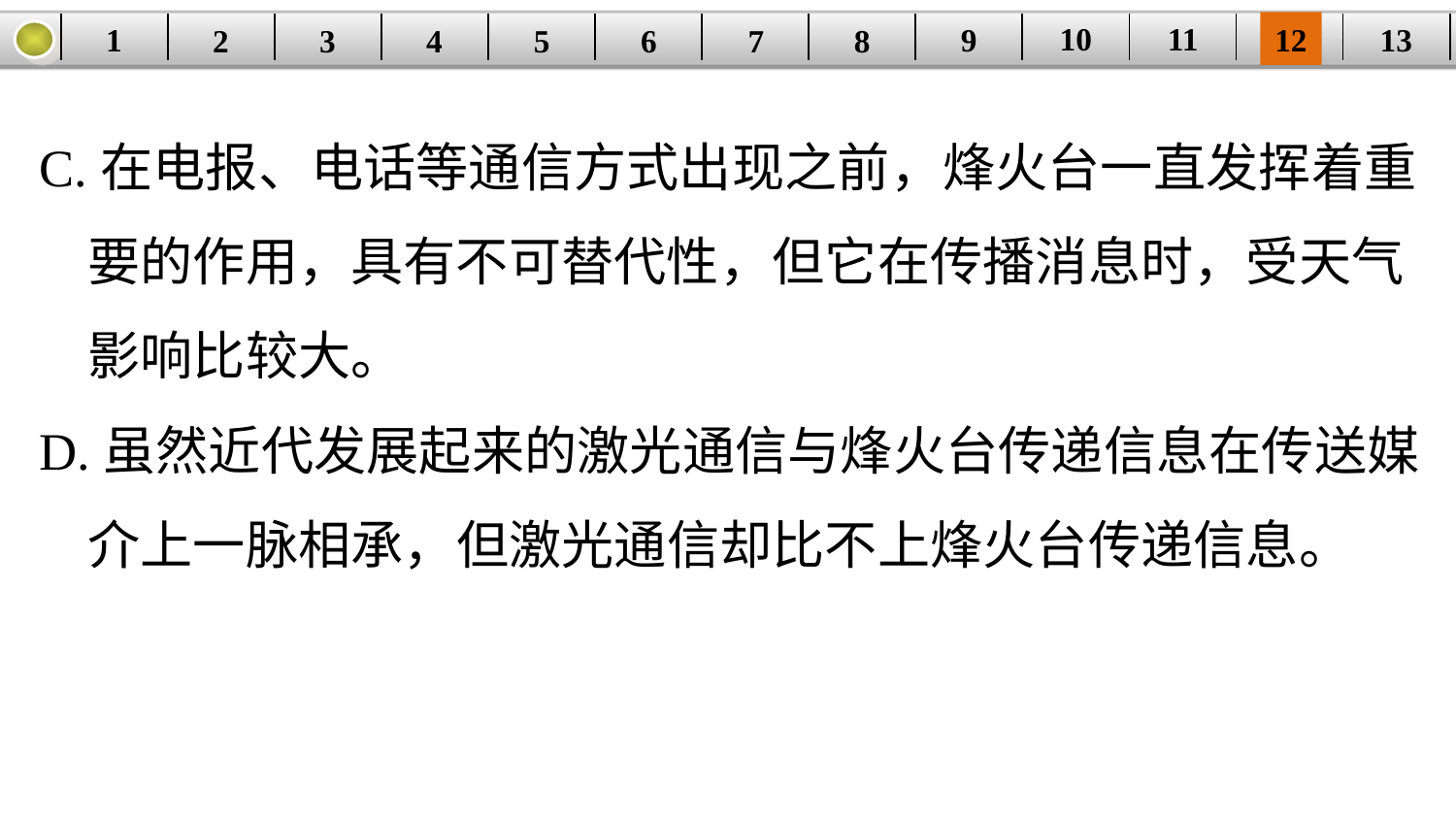

10

11
12
9
13
1
3
4
5
6
8
2
|  |  |  |  |  |  |  |  |  |  |  |  |  |
| --- | --- | --- | --- | --- | --- | --- | --- | --- | --- | --- | --- | --- |
7

C.在电报、电话等通信方式出现之前，烽火台一直发挥着重
   要的作用，具有不可替代性，但它在传播消息时，受天气
   影响比较大。
D.虽然近代发展起来的激光通信与烽火台传递信息在传送媒
   介上一脉相承，但激光通信却比不上烽火台传递信息。